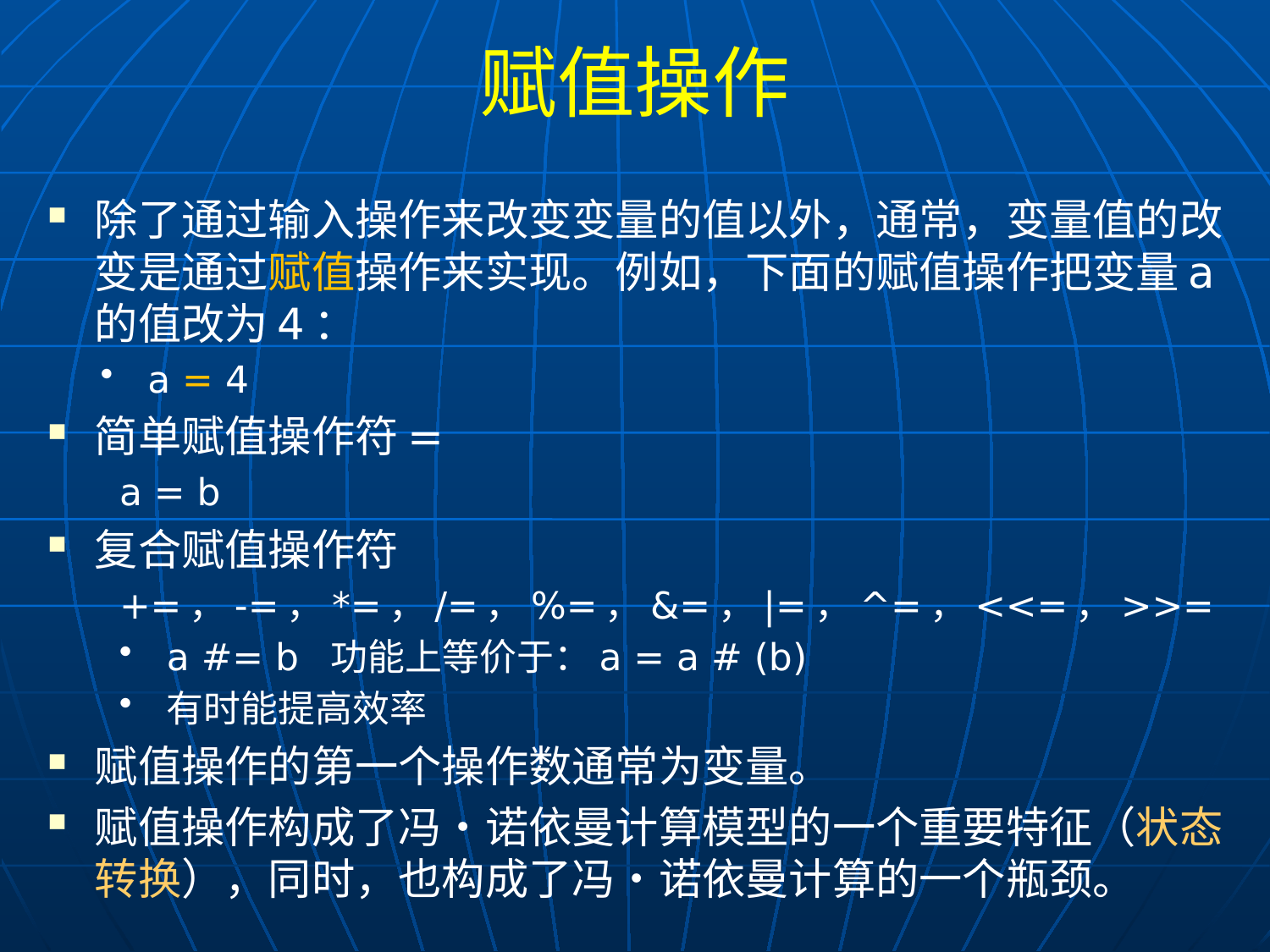

# 赋值操作
除了通过输入操作来改变变量的值以外，通常，变量值的改变是通过赋值操作来实现。例如，下面的赋值操作把变量a的值改为4：
a = 4
简单赋值操作符=
a = b
复合赋值操作符
+=，-=，*=，/=，%=，&=，|=，^=，<<=，>>=
a #= b  功能上等价于：a = a # (b)
有时能提高效率
赋值操作的第一个操作数通常为变量。
赋值操作构成了冯•诺依曼计算模型的一个重要特征（状态转换），同时，也构成了冯•诺依曼计算的一个瓶颈。